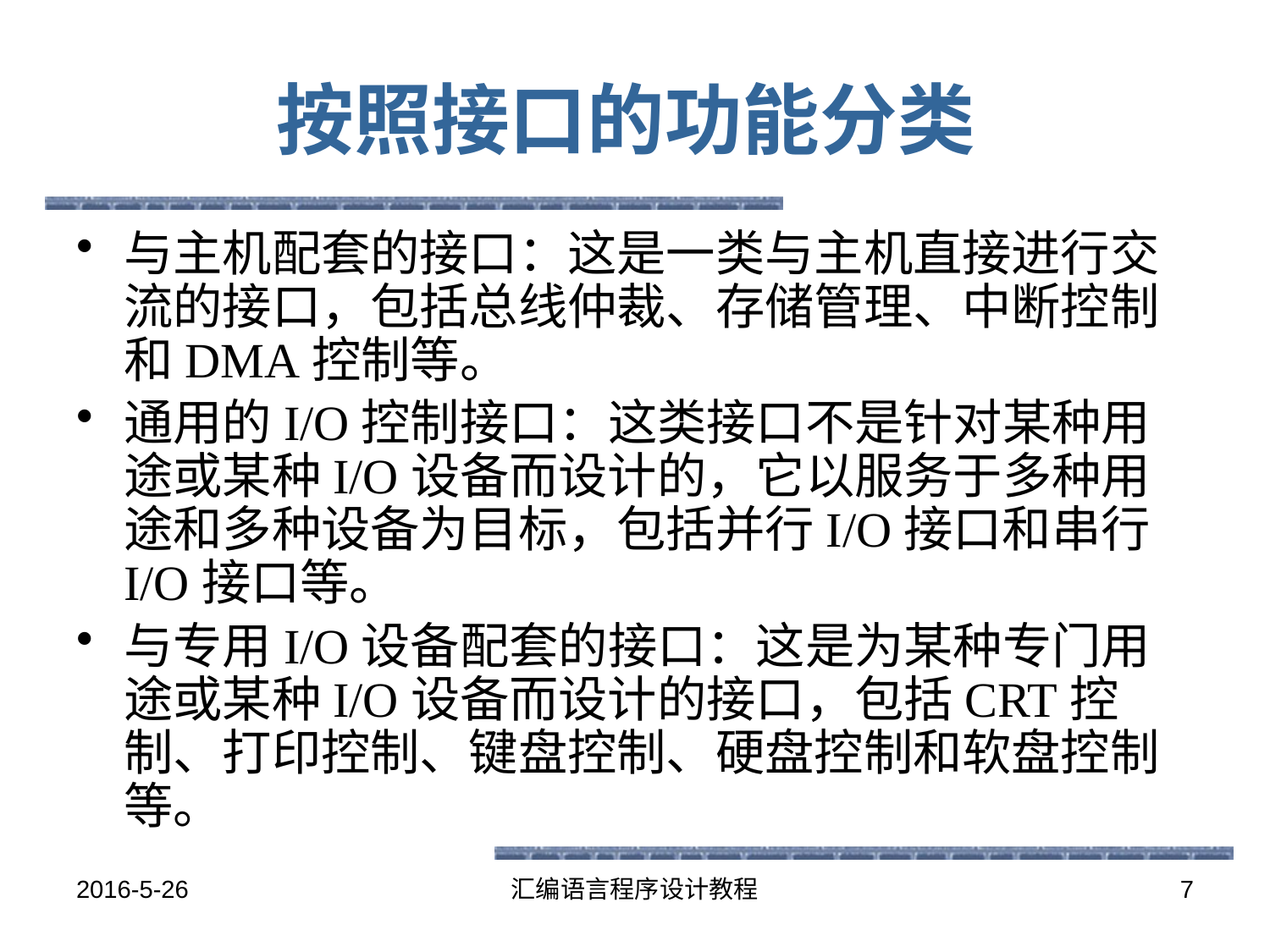

# 按照接口的功能分类
与主机配套的接口：这是一类与主机直接进行交流的接口，包括总线仲裁、存储管理、中断控制和DMA控制等。
通用的I/O控制接口：这类接口不是针对某种用途或某种I/O设备而设计的，它以服务于多种用途和多种设备为目标，包括并行I/O接口和串行I/O接口等。
与专用I/O设备配套的接口：这是为某种专门用途或某种I/O设备而设计的接口，包括CRT控制、打印控制、键盘控制、硬盘控制和软盘控制等。
2016-5-26
汇编语言程序设计教程
7